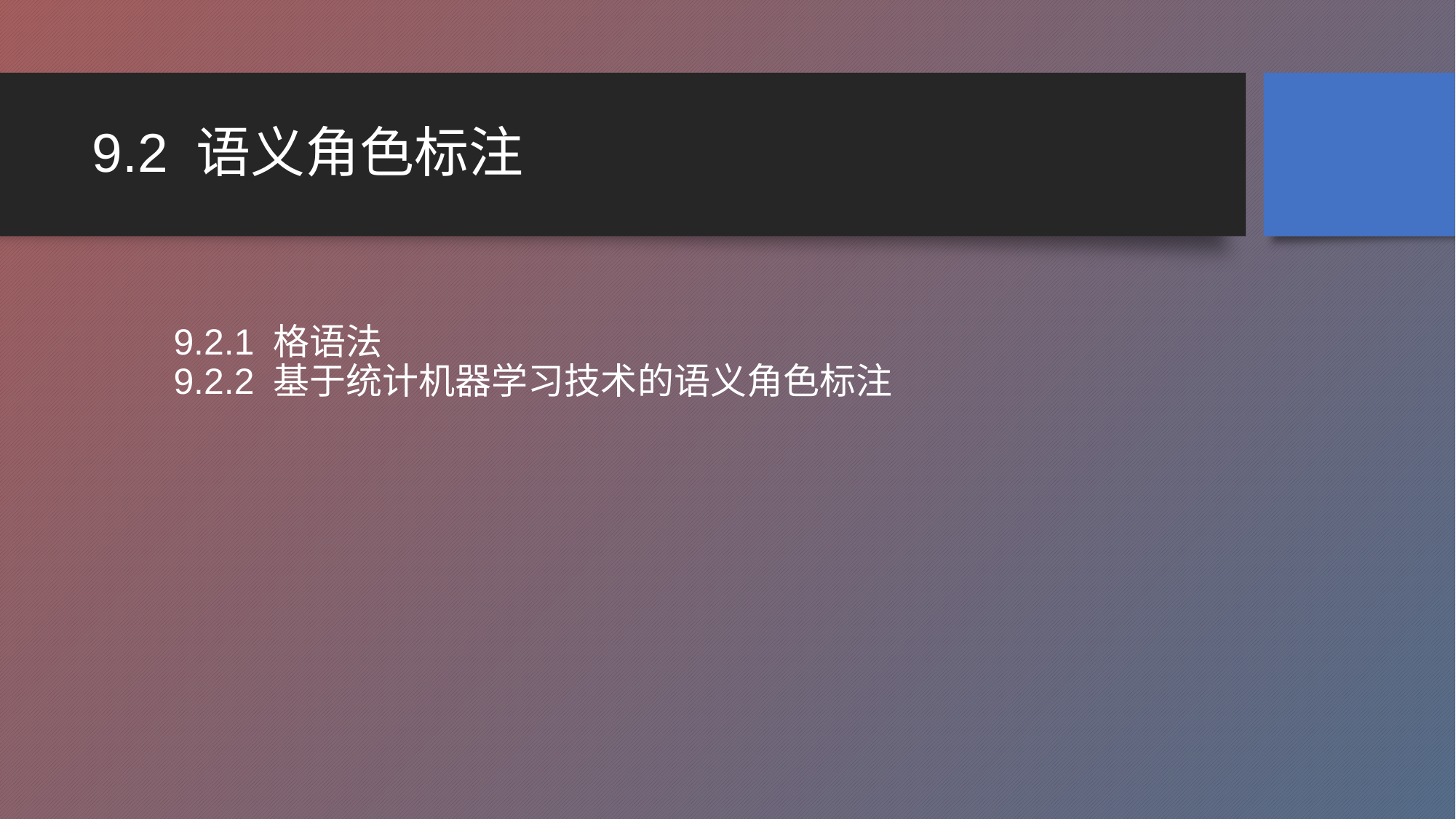

# 9.2 语义角色标注
　　9.2.1 格语法
　　9.2.2 基于统计机器学习技术的语义角色标注